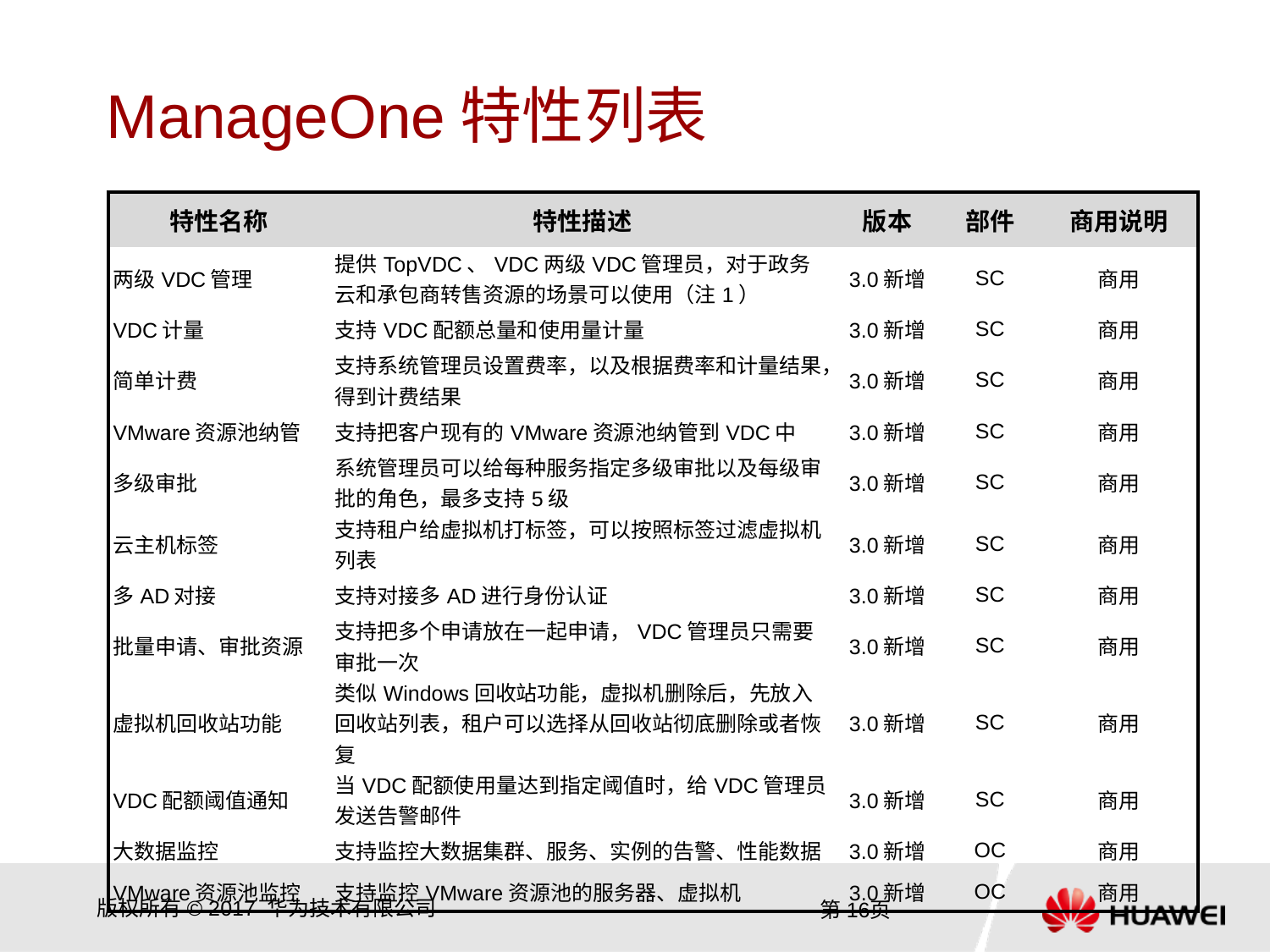

# ManageOne特性列表
.
| 特性名称 | 特性描述 | 版本 | 部件 | 商用说明 |
| --- | --- | --- | --- | --- |
| 两级VDC管理 | 提供TopVDC、VDC两级VDC管理员，对于政务云和承包商转售资源的场景可以使用（注1） | 3.0新增 | SC | 商用 |
| VDC计量 | 支持VDC配额总量和使用量计量 | 3.0新增 | SC | 商用 |
| 简单计费 | 支持系统管理员设置费率，以及根据费率和计量结果，得到计费结果 | 3.0新增 | SC | 商用 |
| VMware资源池纳管 | 支持把客户现有的VMware资源池纳管到VDC中 | 3.0新增 | SC | 商用 |
| 多级审批 | 系统管理员可以给每种服务指定多级审批以及每级审批的角色，最多支持5级 | 3.0新增 | SC | 商用 |
| 云主机标签 | 支持租户给虚拟机打标签，可以按照标签过滤虚拟机列表 | 3.0新增 | SC | 商用 |
| 多AD对接 | 支持对接多AD进行身份认证 | 3.0新增 | SC | 商用 |
| 批量申请、审批资源 | 支持把多个申请放在一起申请，VDC管理员只需要审批一次 | 3.0新增 | SC | 商用 |
| 虚拟机回收站功能 | 类似Windows回收站功能，虚拟机删除后，先放入回收站列表，租户可以选择从回收站彻底删除或者恢复 | 3.0新增 | SC | 商用 |
| VDC配额阈值通知 | 当VDC配额使用量达到指定阈值时，给VDC管理员发送告警邮件 | 3.0新增 | SC | 商用 |
| 大数据监控 | 支持监控大数据集群、服务、实例的告警、性能数据 | 3.0新增 | OC | 商用 |
| VMware资源池监控 | 支持监控VMware资源池的服务器、虚拟机 | 3.0新增 | OC | 商用 |